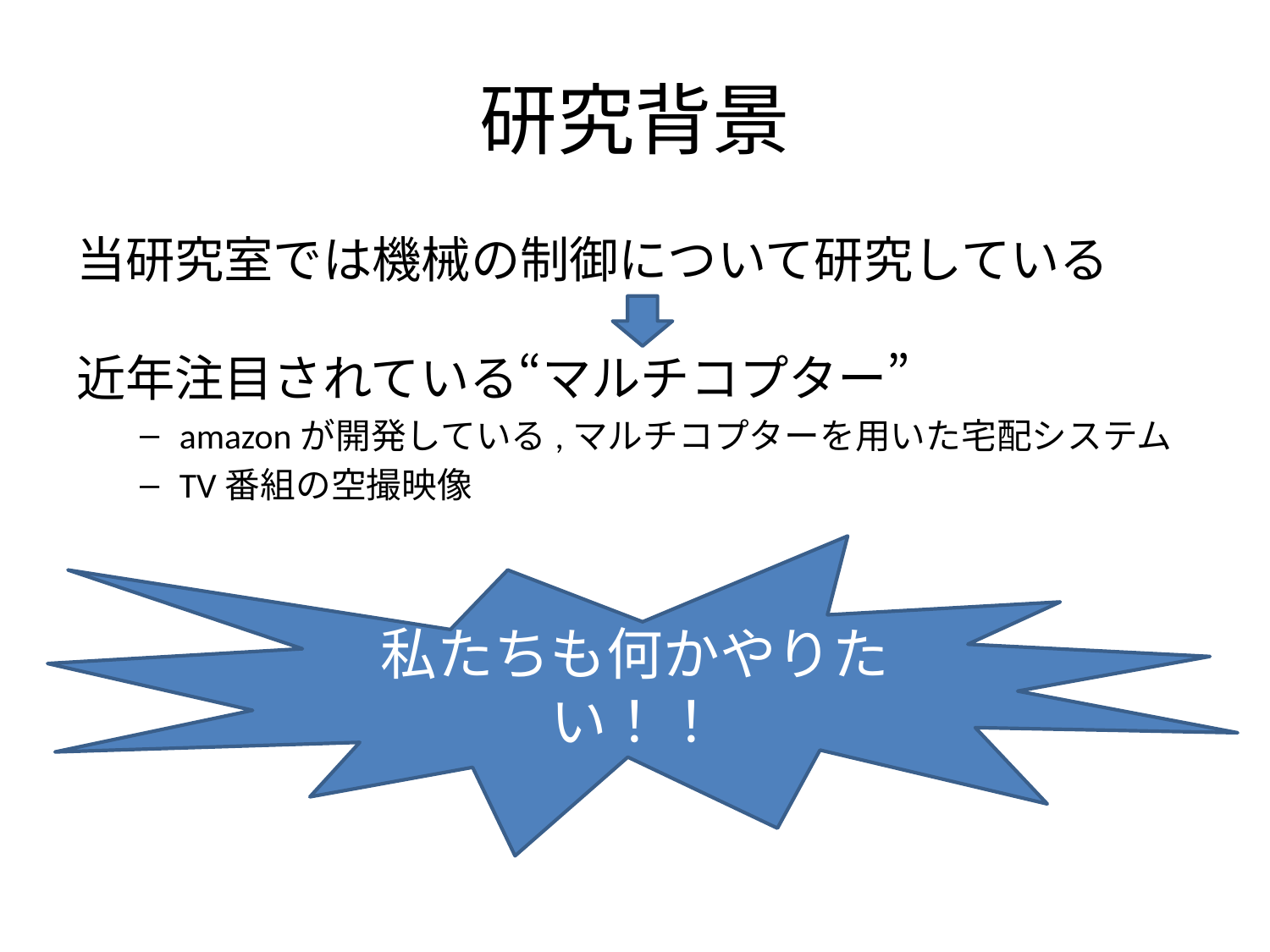

# 研究背景
当研究室では機械の制御について研究している

近年注目されている“マルチコプター”
amazonが開発している,マルチコプターを用いた宅配システム
TV番組の空撮映像

私たちも何かやりたい！！